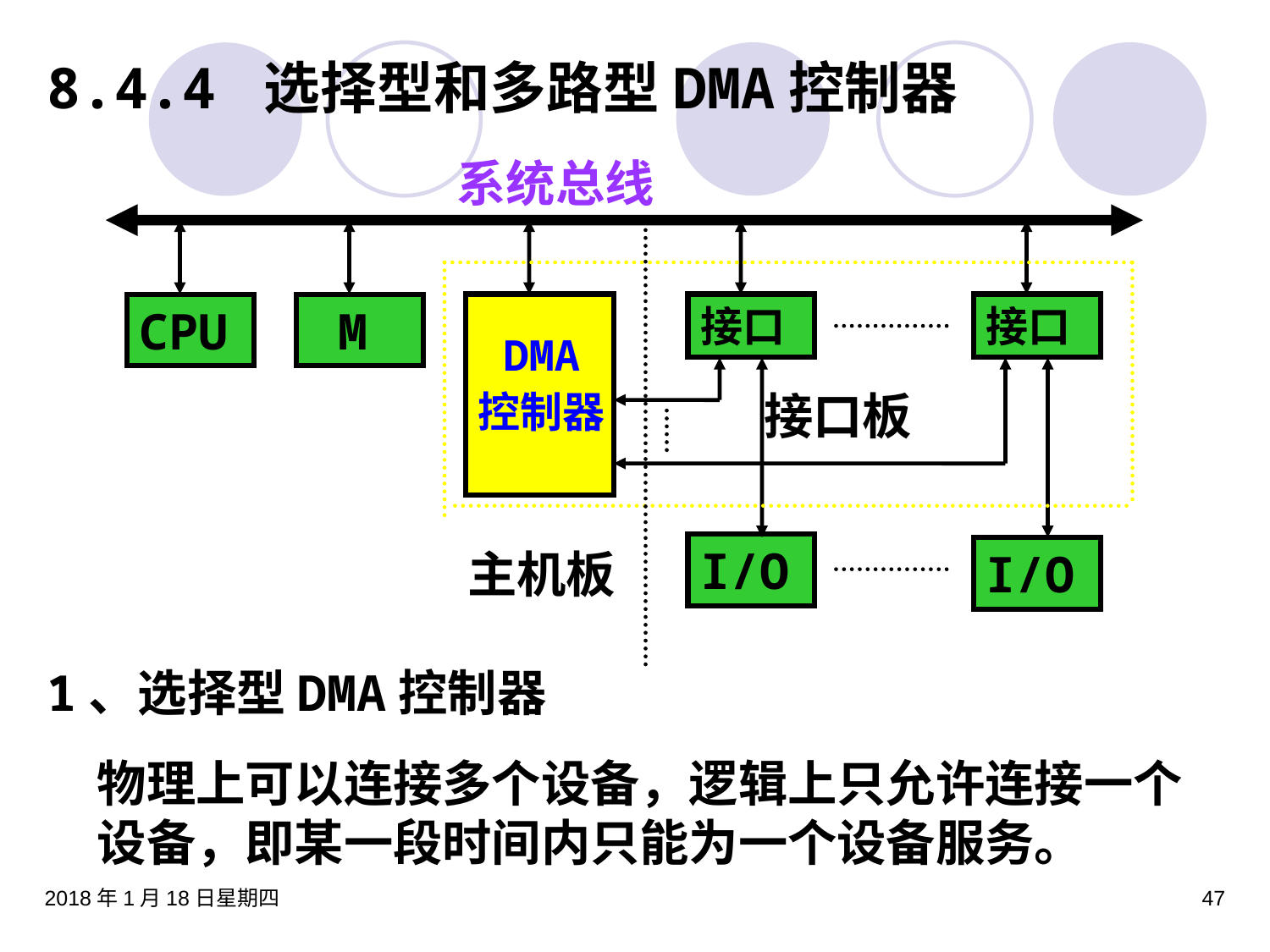

8.4.4 选择型和多路型DMA控制器
系统总线

CPU
 M

 DMA
控制器
接口
接口

I/O
I/O

接口板

主机板
1、选择型DMA控制器
物理上可以连接多个设备，逻辑上只允许连接一个设备，即某一段时间内只能为一个设备服务。
2018年1月18日星期四
47